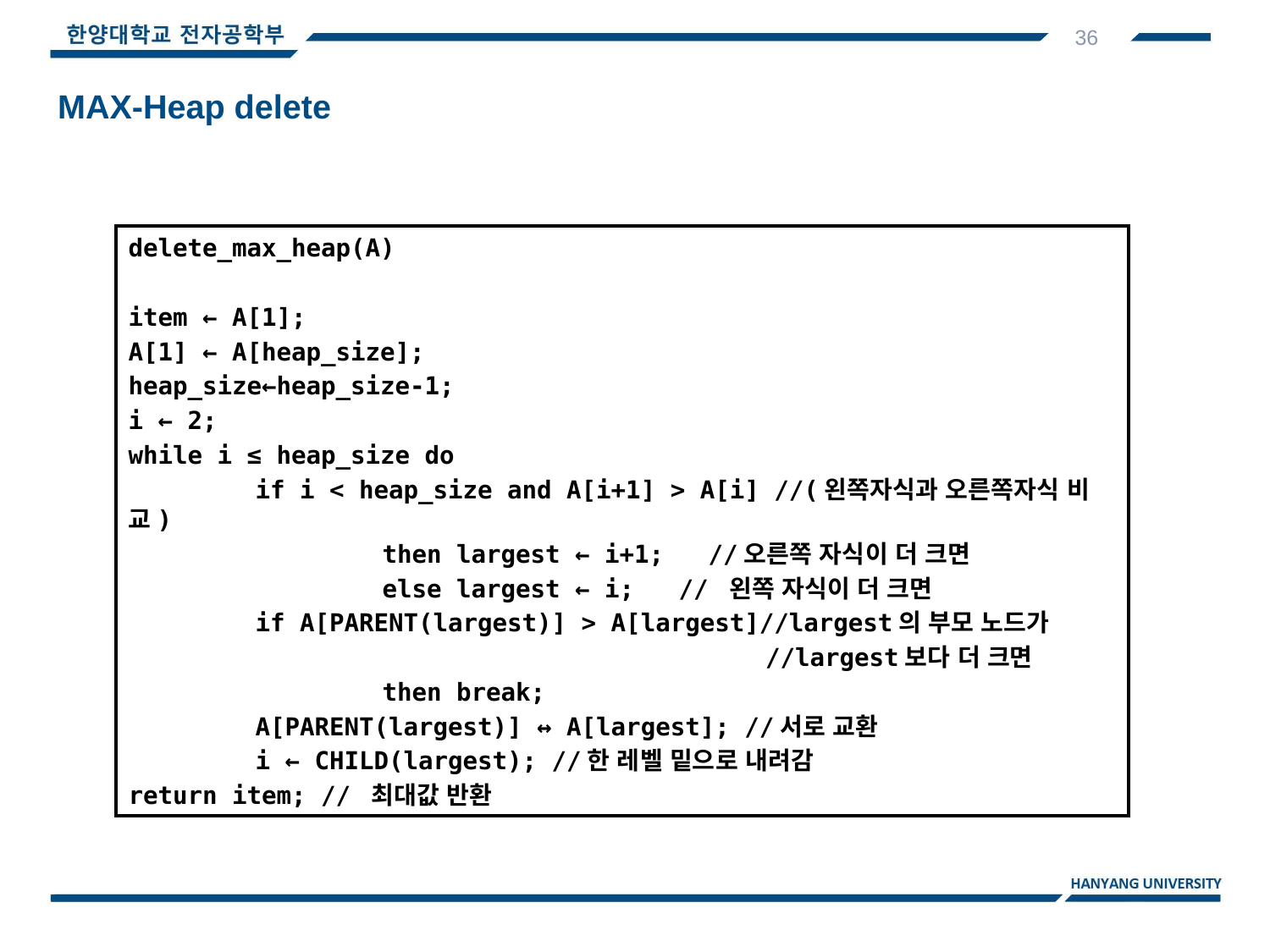

36
MAX-Heap delete
delete_max_heap(A)

item ← A[1];
A[1] ← A[heap_size];
heap_size←heap_size-1;
i ← 2;
while i ≤ heap_size do
	if i < heap_size and A[i+1] > A[i] //(왼쪽자식과 오른쪽자식 비교)
 		then largest ← i+1;   //오른쪽 자식이 더 크면
 		else largest ← i;   // 왼쪽 자식이 더 크면
 	if A[PARENT(largest)] > A[largest]//largest의 부모 노드가
                                           //largest보다 더 크면
 		then break;
 	A[PARENT(largest)] ↔ A[largest]; //서로 교환
 	i ← CHILD(largest); //한 레벨 밑으로 내려감
return item; // 최대값 반환